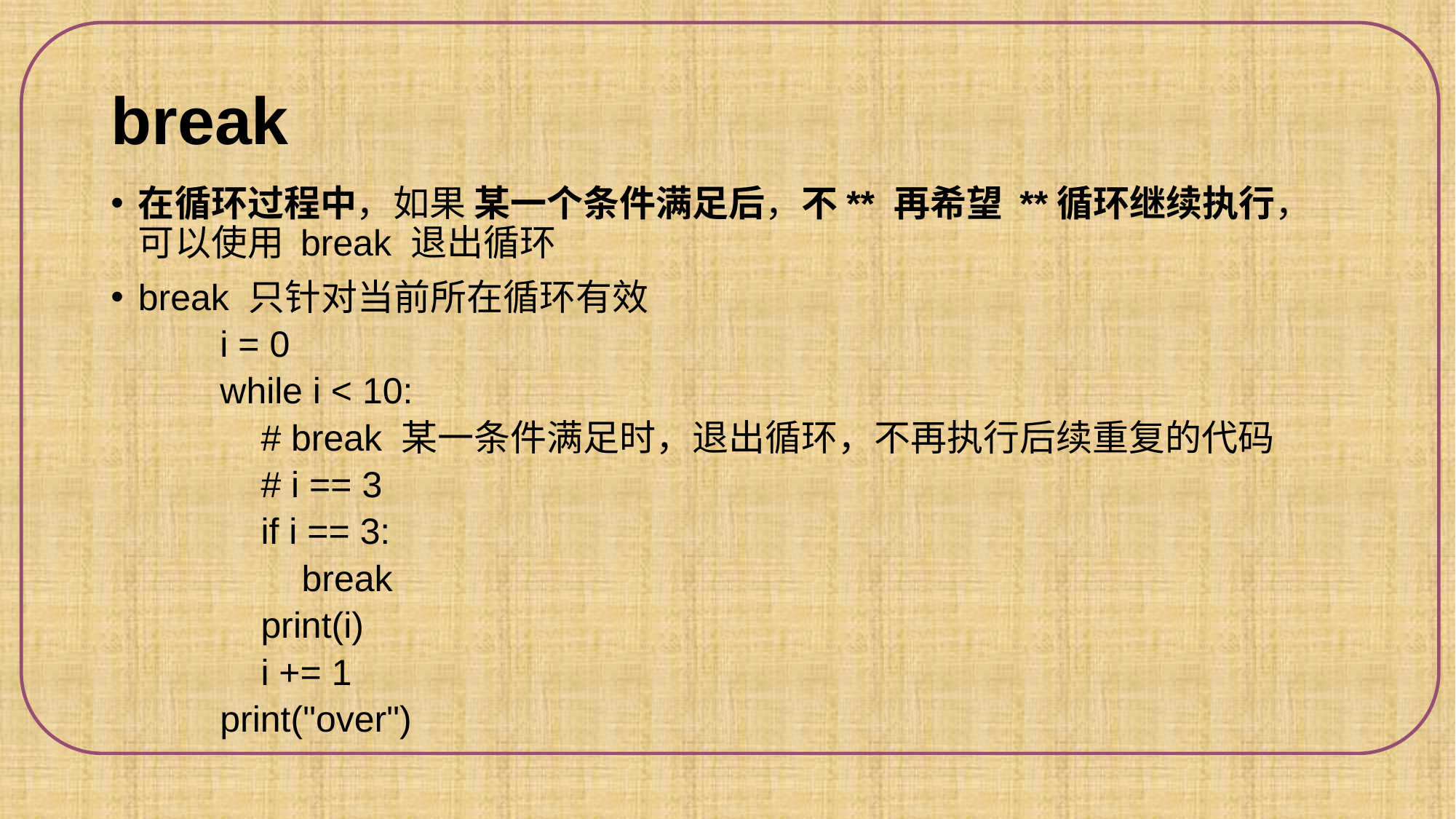

# break
在循环过程中，如果 某一个条件满足后，不** 再希望 **循环继续执行，可以使用 break 退出循环
break 只针对当前所在循环有效
i = 0
while i < 10:
    # break 某一条件满足时，退出循环，不再执行后续重复的代码
    # i == 3
    if i == 3:
        break
    print(i)
    i += 1
print("over")